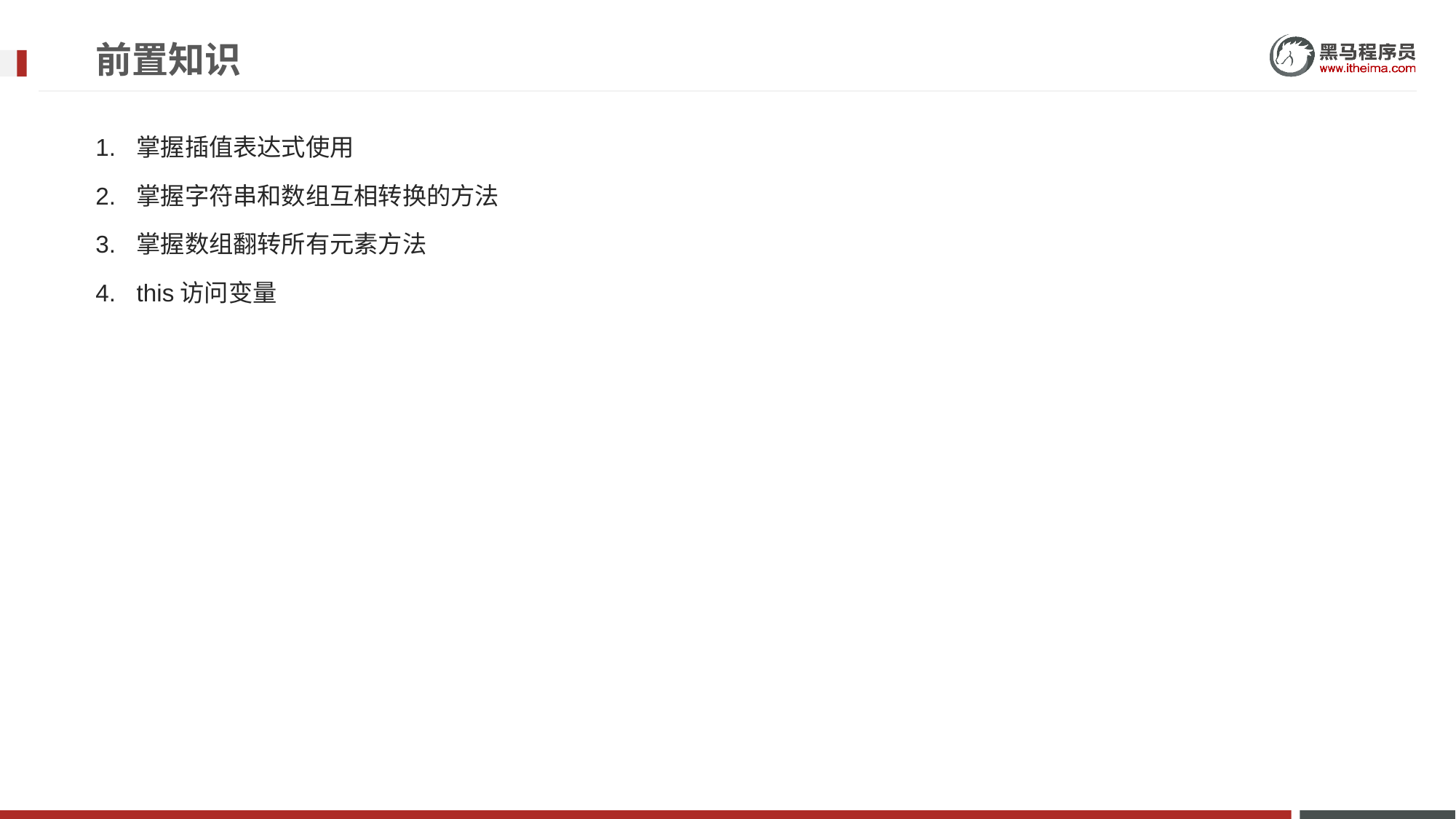

# 前置知识
掌握插值表达式使用
掌握字符串和数组互相转换的方法
掌握数组翻转所有元素方法
this访问变量